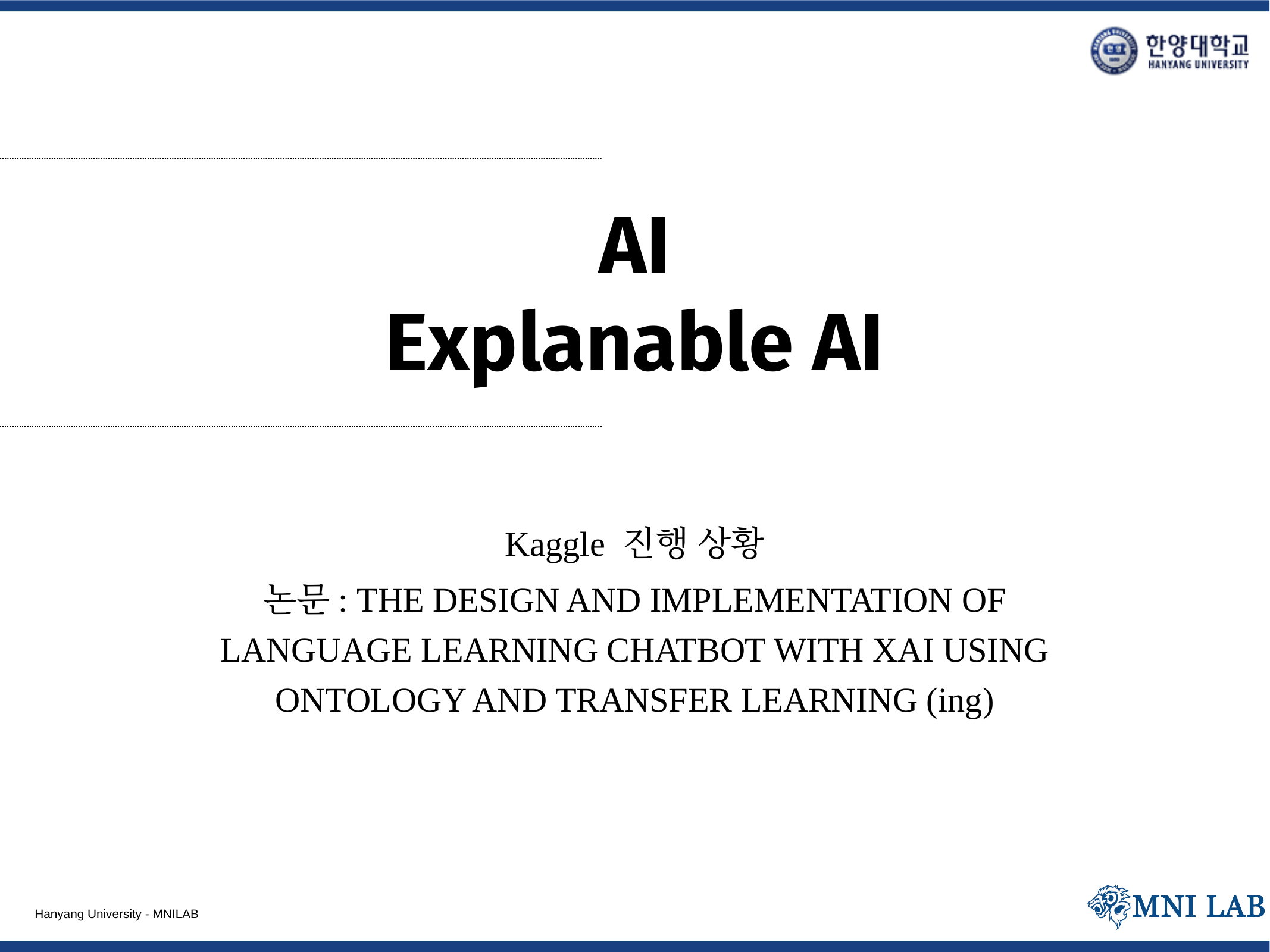

# AI Explanable AI
Kaggle 진행 상황
논문: THE DESIGN AND IMPLEMENTATION OF LANGUAGE LEARNING CHATBOT WITH XAI USING ONTOLOGY AND TRANSFER LEARNING (ing)